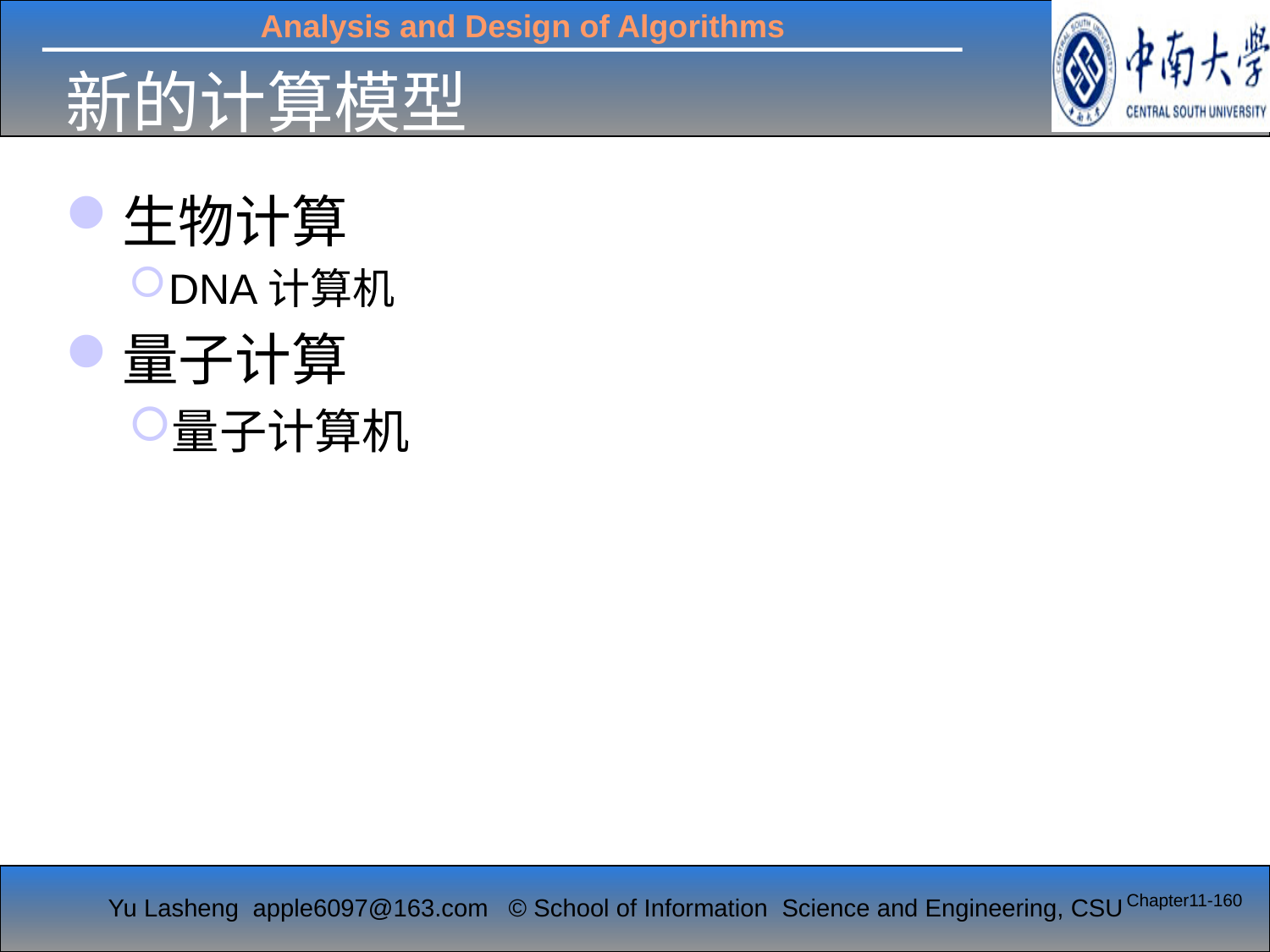

新的计算模型
#

生物计算
DNA计算机
量子计算
量子计算机
Chapter11-160